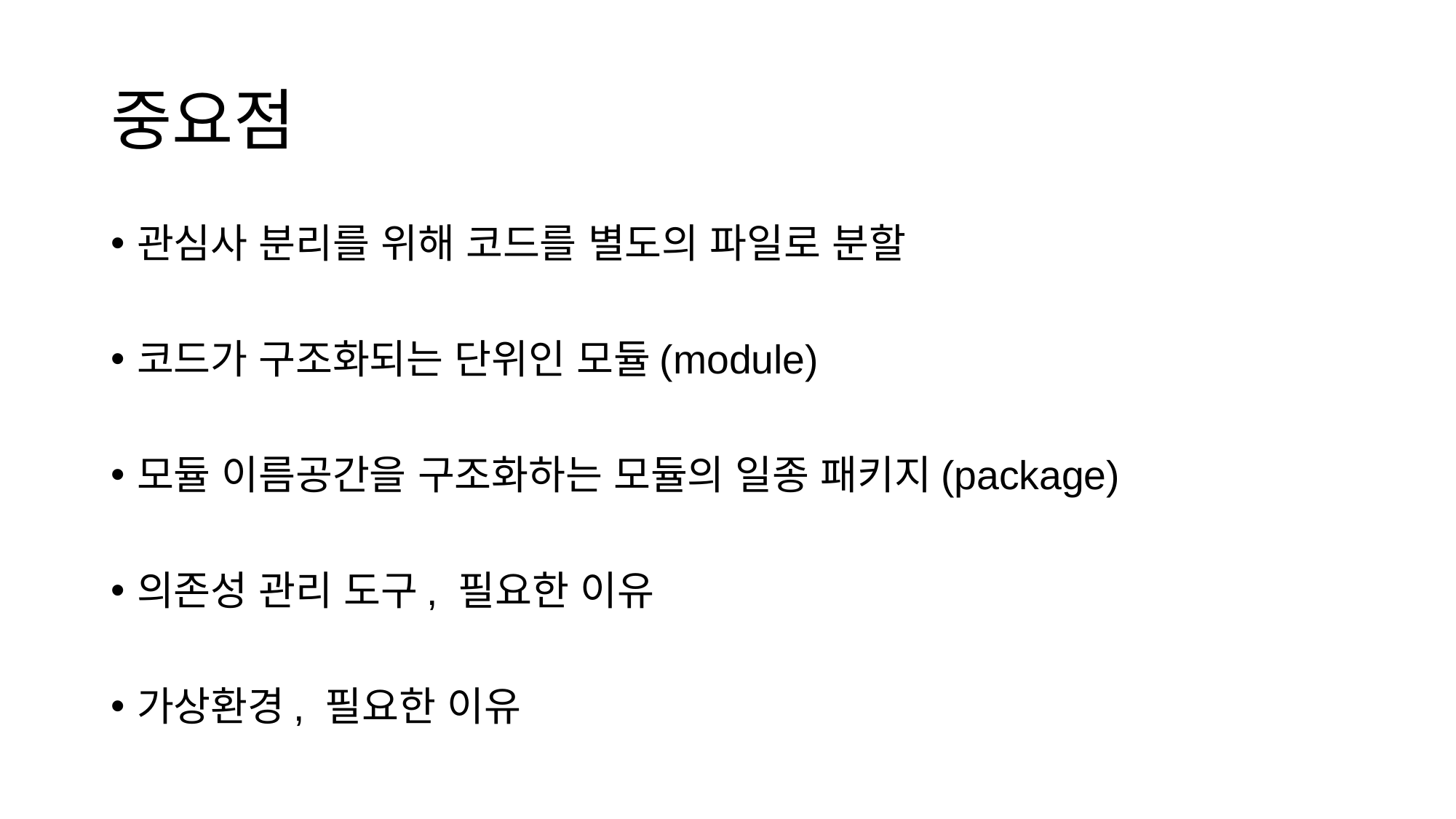

# 중요점
관심사 분리를 위해 코드를 별도의 파일로 분할

코드가 구조화되는 단위인 모듈(module)

모듈 이름공간을 구조화하는 모듈의 일종 패키지(package)

의존성 관리 도구, 필요한 이유

가상환경, 필요한 이유